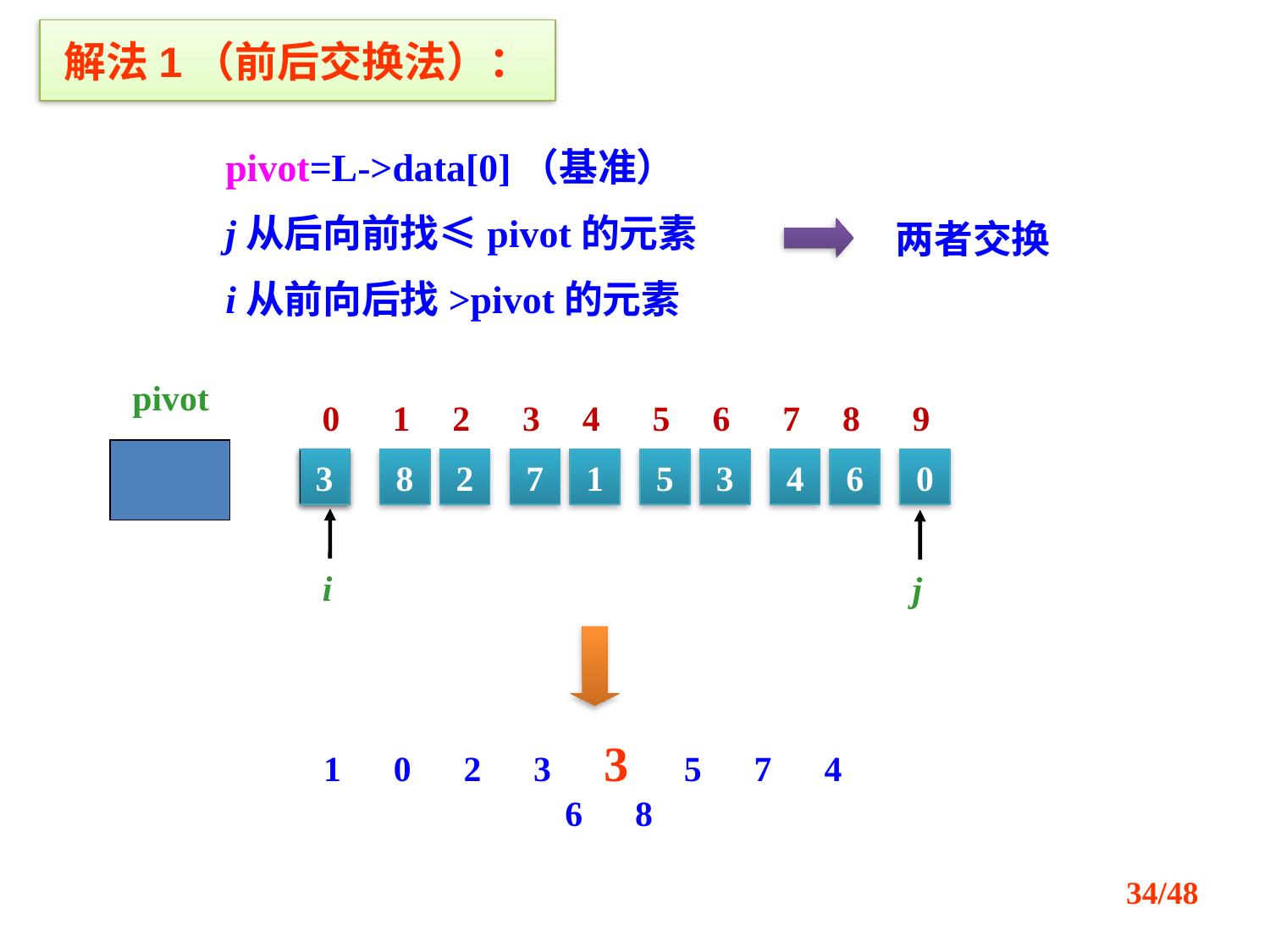

解法1（前后交换法）：
pivot=L->data[0]（基准）
j从后向前找≤pivot的元素
i从前向后找>pivot的元素
两者交换

pivot
0
1
2
3
4
5
6
7
8
9

3
3
8
2
7
1
5
3
4
6
0

i

j

1　0　2　3　3　5　7　4　6　8
34/48